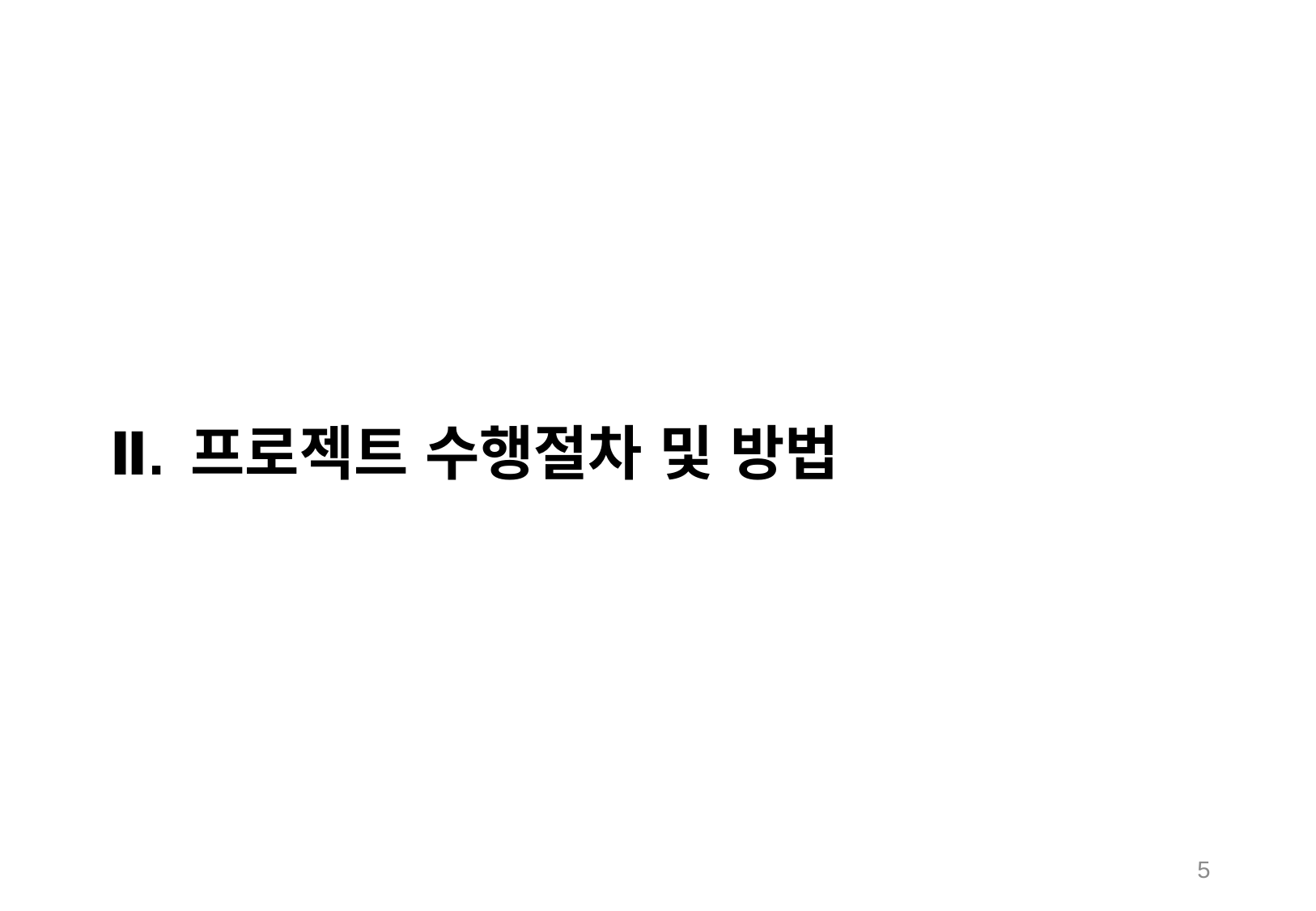

# Ⅱ. 프로젝트 수행절차 및 방법
5